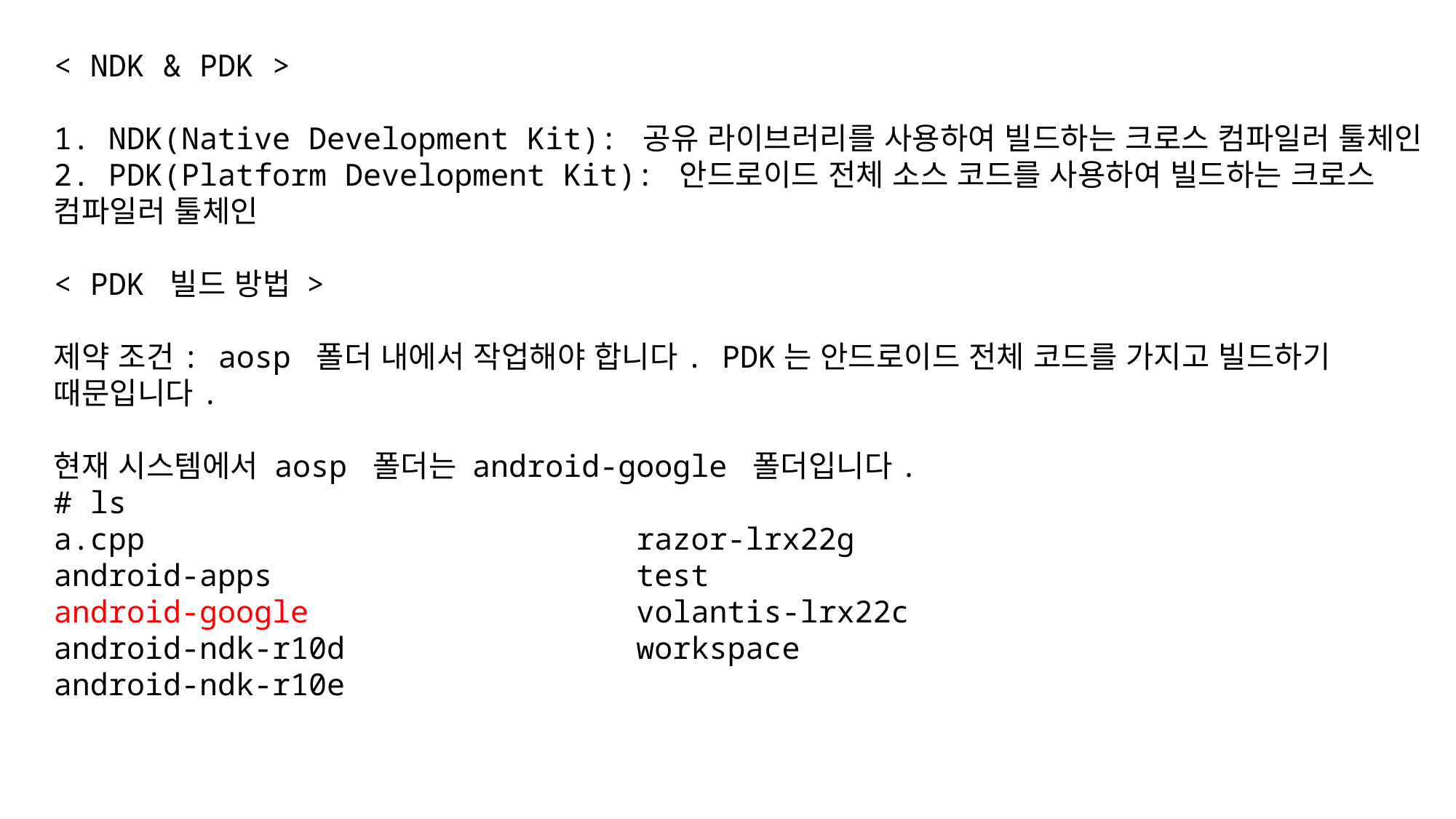

< NDK & PDK >

1. NDK(Native Development Kit): 공유 라이브러리를 사용하여 빌드하는 크로스 컴파일러 툴체인
2. PDK(Platform Development Kit): 안드로이드 전체 소스 코드를 사용하여 빌드하는 크로스
컴파일러 툴체인

< PDK 빌드 방법 >

제약 조건: aosp 폴더 내에서 작업해야 합니다. PDK는 안드로이드 전체 코드를 가지고 빌드하기
때문입니다.

현재 시스템에서 aosp 폴더는 android-google 폴더입니다.
# ls
a.cpp                           razor-lrx22g
android-apps                    test
android-google                  volantis-lrx22c
android-ndk-r10d                workspace
android-ndk-r10e